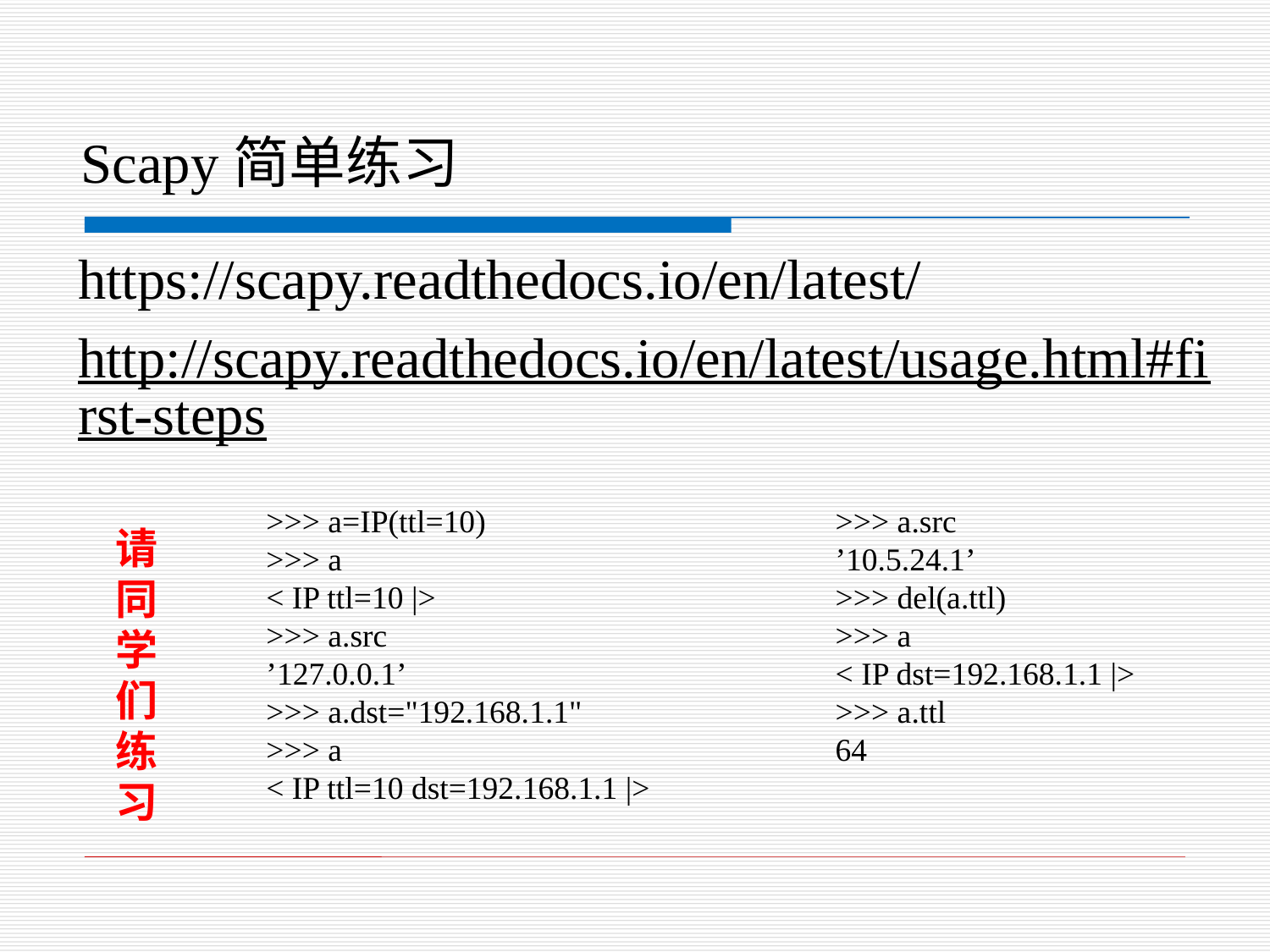

# Scapy简单练习
https://scapy.readthedocs.io/en/latest/
http://scapy.readthedocs.io/en/latest/usage.html#first-steps
>>> a=IP(ttl=10)
>>> a
< IP ttl=10 |>
>>> a.src
’127.0.0.1’
>>> a.dst="192.168.1.1"
>>> a
< IP ttl=10 dst=192.168.1.1 |>
>>> a.src
’10.5.24.1’
>>> del(a.ttl)
>>> a
< IP dst=192.168.1.1 |>
>>> a.ttl
64
请同学们练习